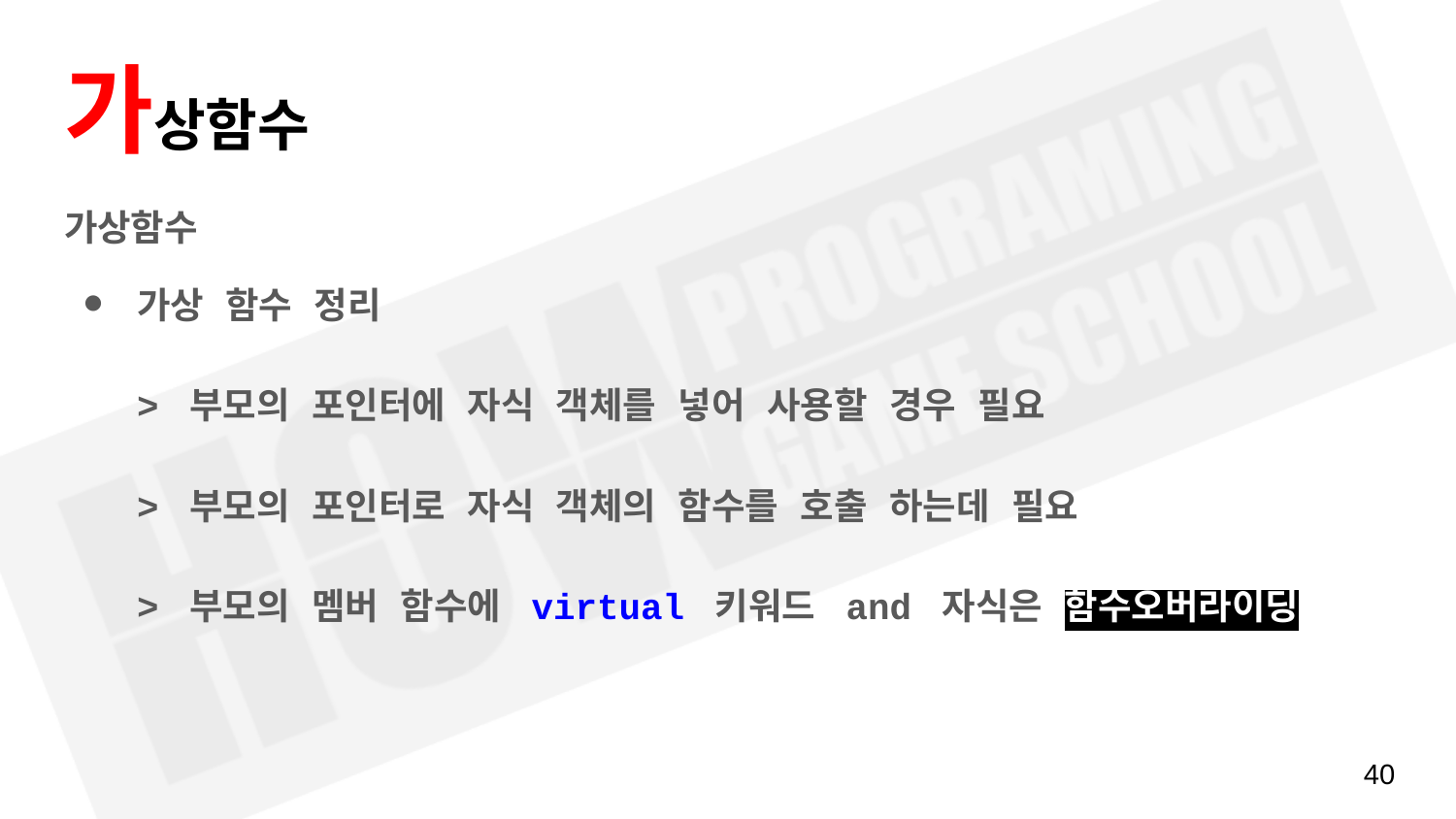

# 가상함수
가상함수
가상 함수 정리
> 부모의 포인터에 자식 객체를 넣어 사용할 경우 필요
> 부모의 포인터로 자식 객체의 함수를 호출 하는데 필요
> 부모의 멤버 함수에 virtual 키워드 and 자식은 함수오버라이딩
40